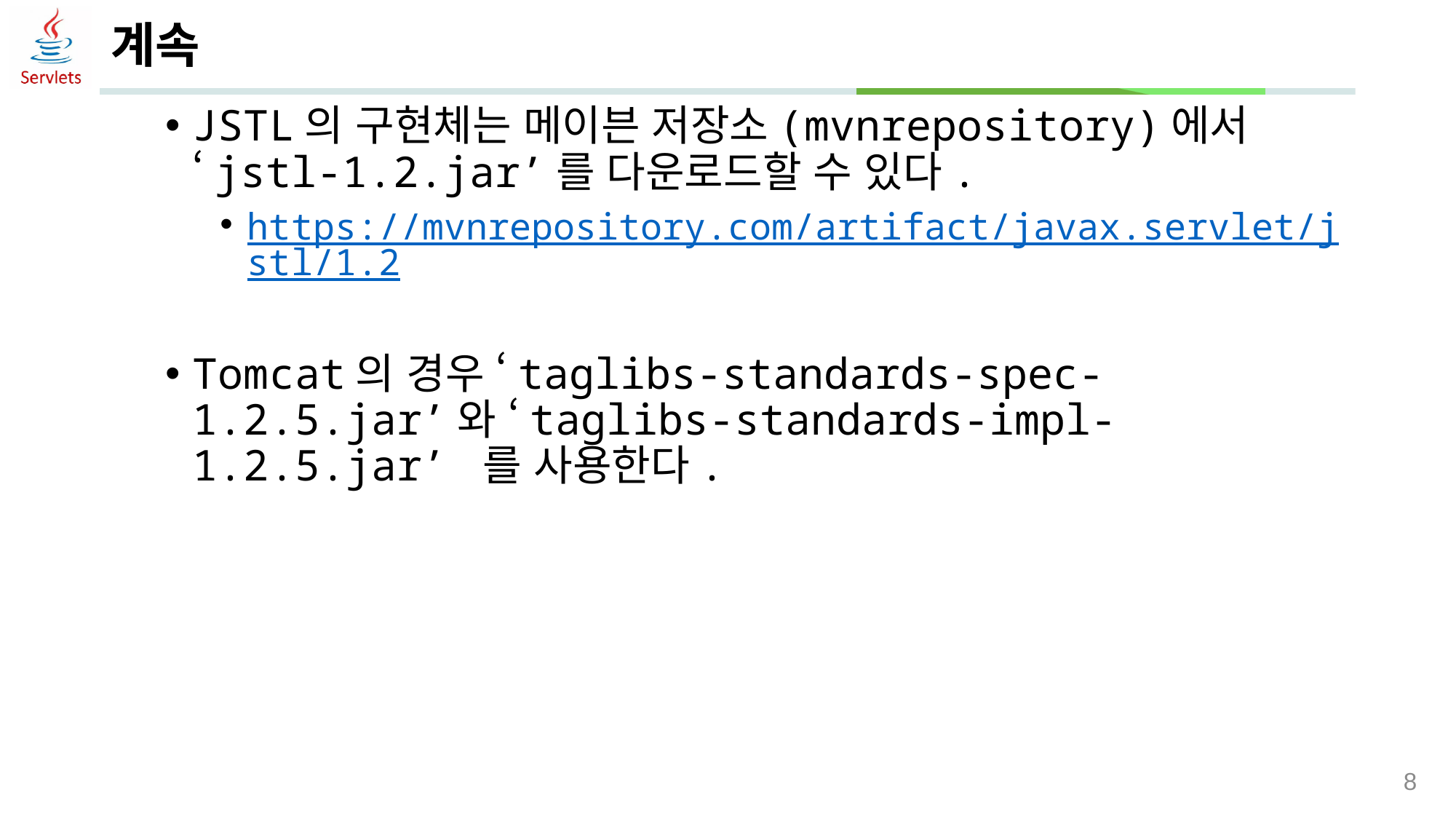

# 계속
JSTL의 구현체는 메이븐 저장소(mvnrepository)에서 ‘jstl-1.2.jar’를 다운로드할 수 있다.
https://mvnrepository.com/artifact/javax.servlet/jstl/1.2

Tomcat의 경우 ‘taglibs-standards-spec-1.2.5.jar’와 ‘taglibs-standards-impl-1.2.5.jar’ 를 사용한다.

8